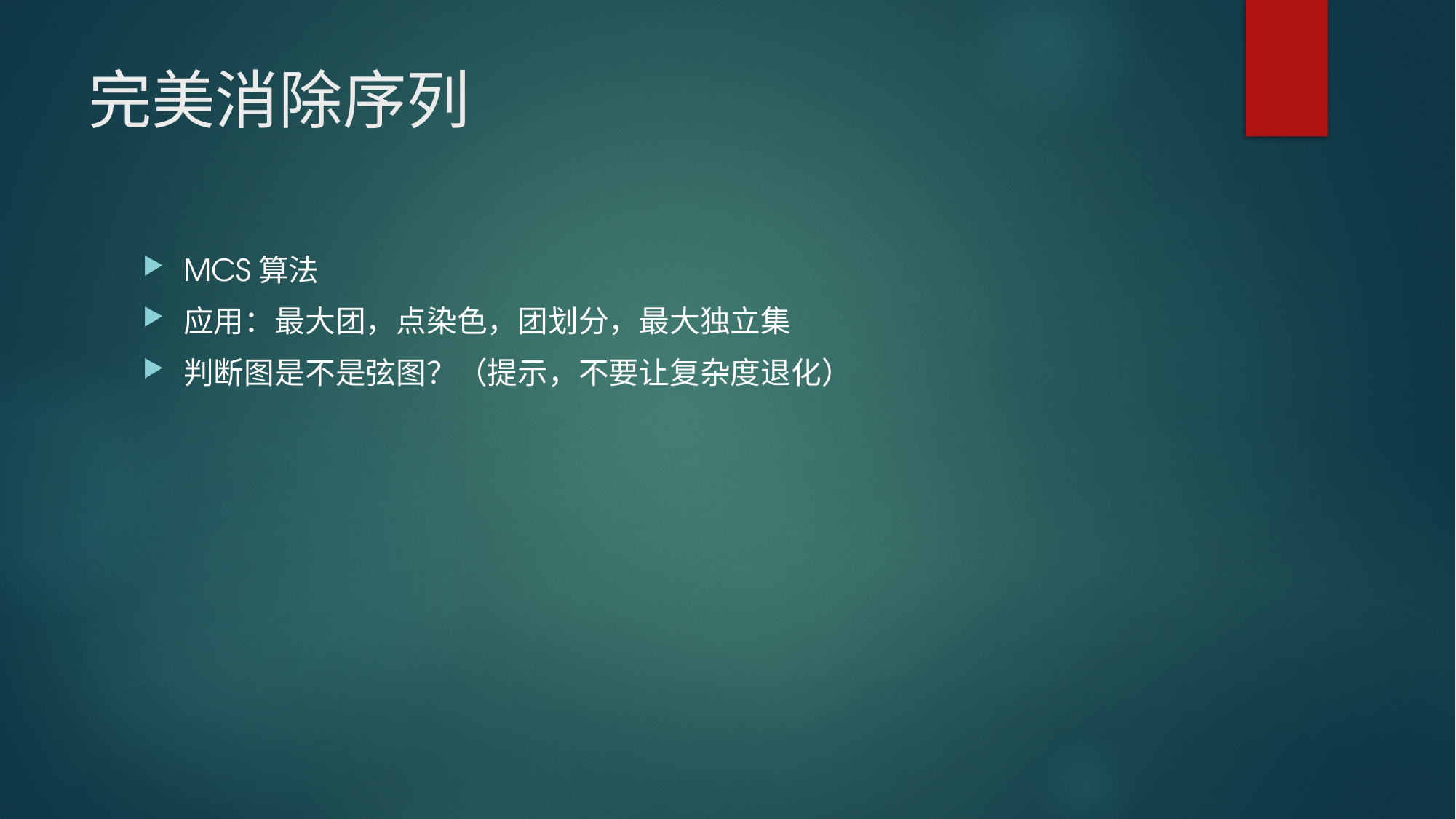

# 完美消除序列
MCS算法
应用：最大团，点染色，团划分，最大独立集
判断图是不是弦图？（提示，不要让复杂度退化）